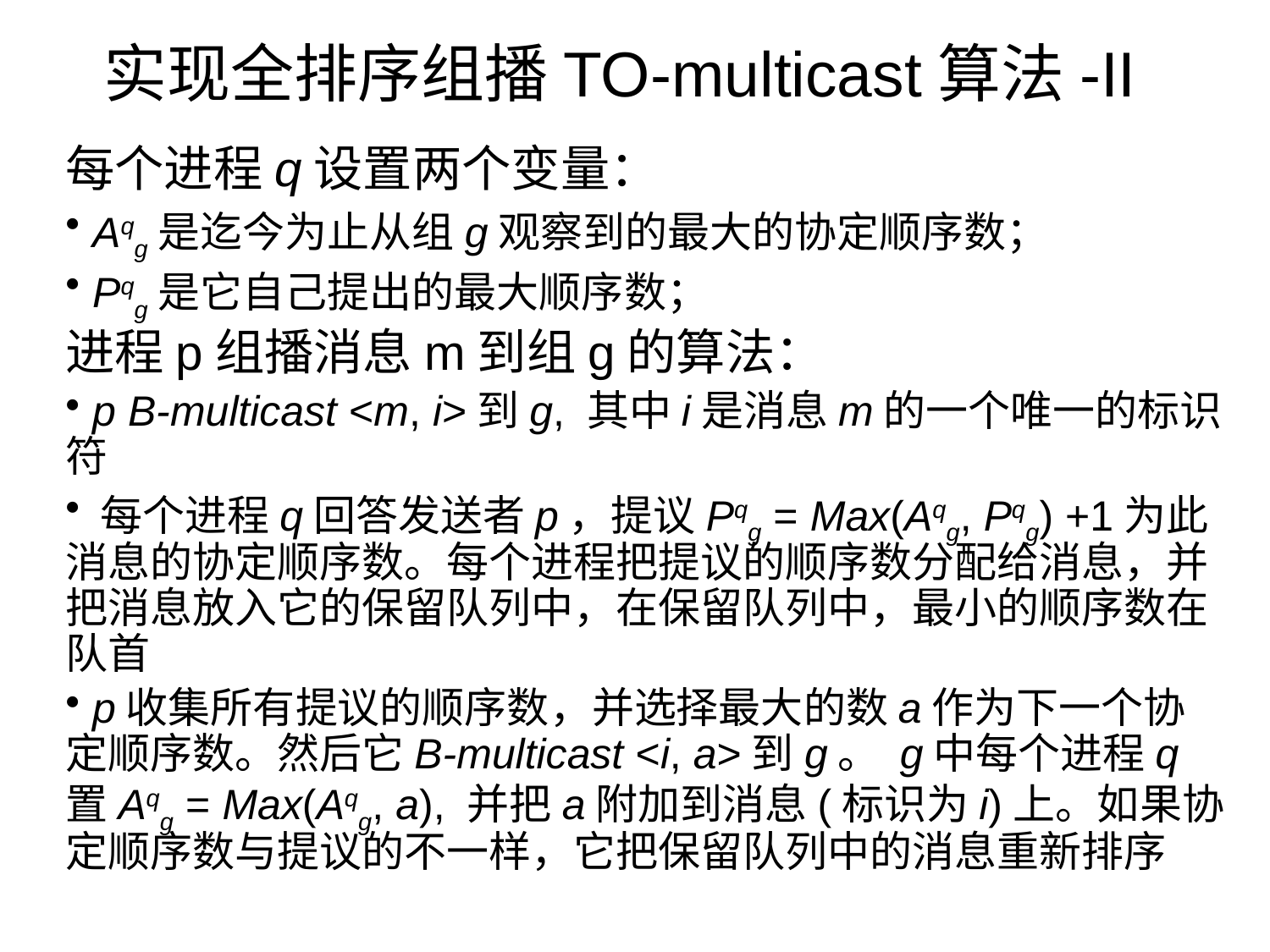

# 实现全排序组播TO-multicast算法-II
每个进程q设置两个变量：
 Aqg是迄今为止从组g观察到的最大的协定顺序数；
 Pqg是它自己提出的最大顺序数；
进程p组播消息m到组g的算法：
 p B-multicast <m, i>到g, 其中i是消息m的一个唯一的标识符
 每个进程q回答发送者p，提议Pqg = Max(Aqg, Pqg) +1为此消息的协定顺序数。每个进程把提议的顺序数分配给消息，并把消息放入它的保留队列中，在保留队列中，最小的顺序数在队首
 p收集所有提议的顺序数，并选择最大的数a作为下一个协定顺序数。然后它B-multicast <i, a>到g。 g中每个进程q置Aqg = Max(Aqg, a), 并把a附加到消息(标识为i)上。如果协定顺序数与提议的不一样，它把保留队列中的消息重新排序